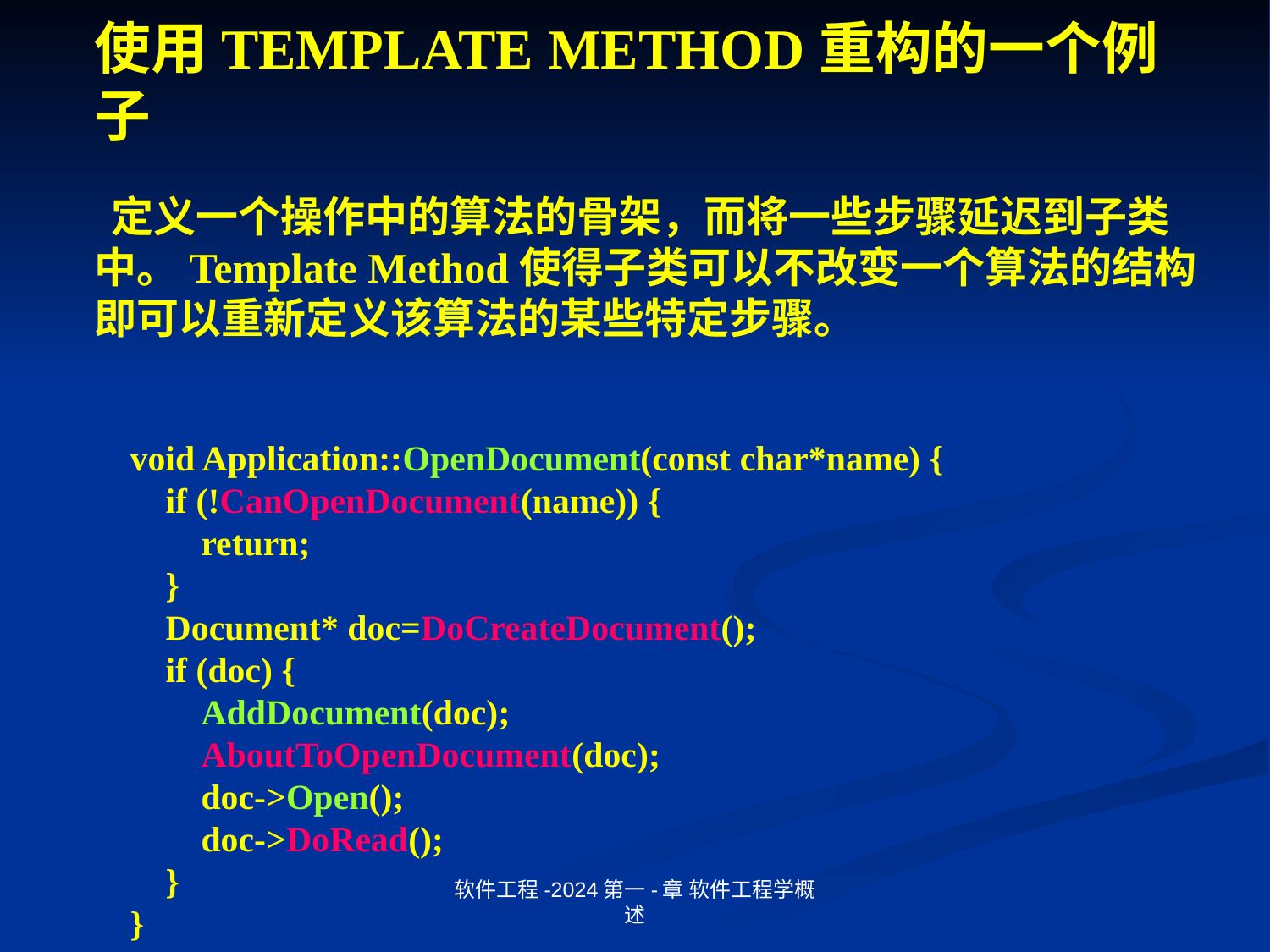

使用TEMPLATE METHOD重构的一个例子

 定义一个操作中的算法的骨架，而将一些步骤延迟到子类中。Template Method使得子类可以不改变一个算法的结构即可以重新定义该算法的某些特定步骤。

    void Application::OpenDocument(const char*name) {
        if (!CanOpenDocument(name)) {
            return;
        }
        Document* doc=DoCreateDocument();
        if (doc) {
            AddDocument(doc);
            AboutToOpenDocument(doc);
            doc->Open();
            doc->DoRead();
        }
    }
软件工程-2024第一-章 软件工程学概述
154